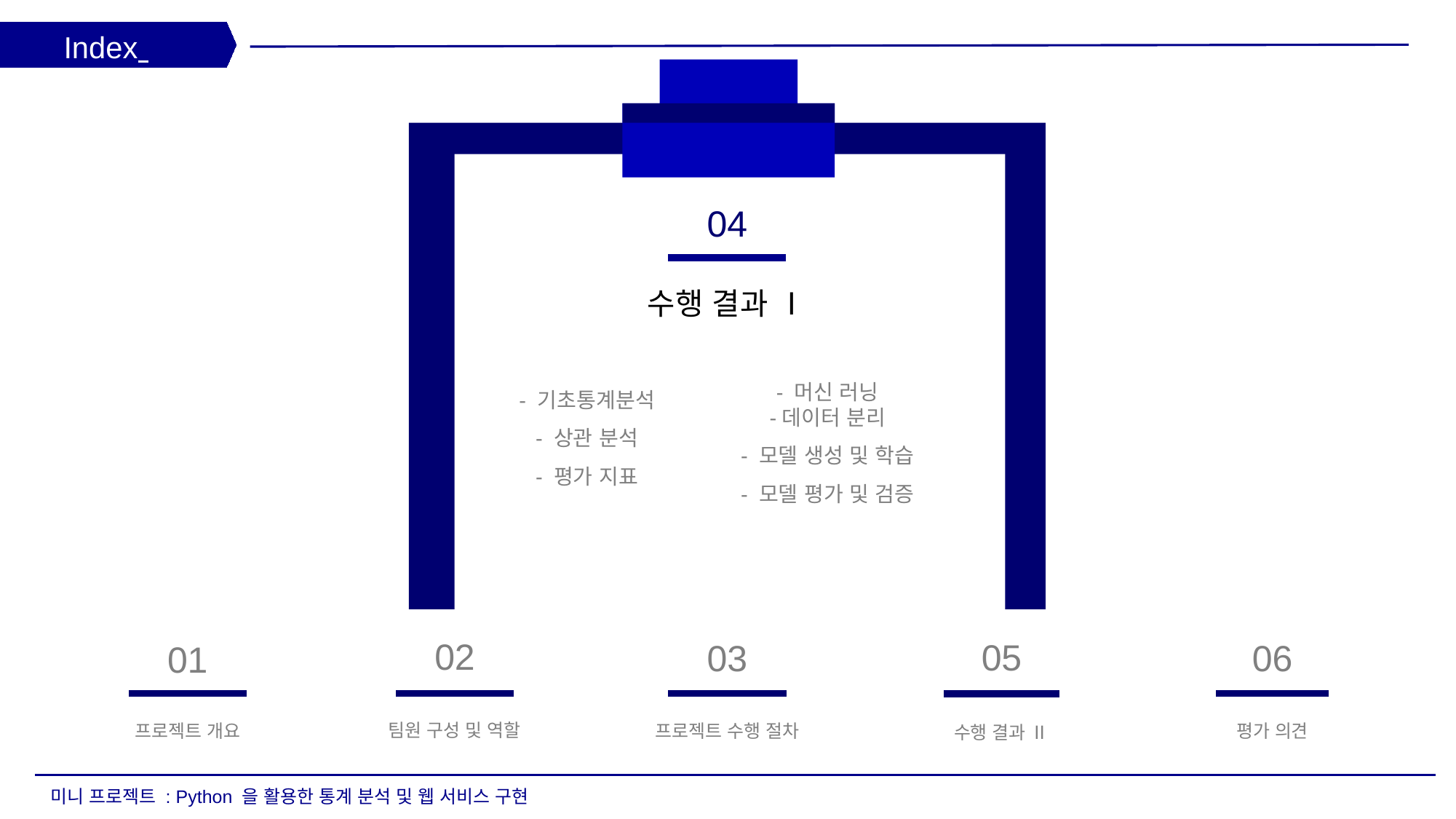

Index

04
수행 결과 Ⅰ
- 기초통계분석
- 상관 분석
- 평가 지표
- 머신 러닝
-데이터 분리
- 모델 생성 및 학습
- 모델 평가 및 검증
02
팀원 구성 및 역할
05
수행 결과 Ⅱ
06
평가 의견
03
프로젝트 수행 절차
01
프로젝트 개요
미니 프로젝트 : Python 을 활용한 통계 분석 및 웹 서비스 구현